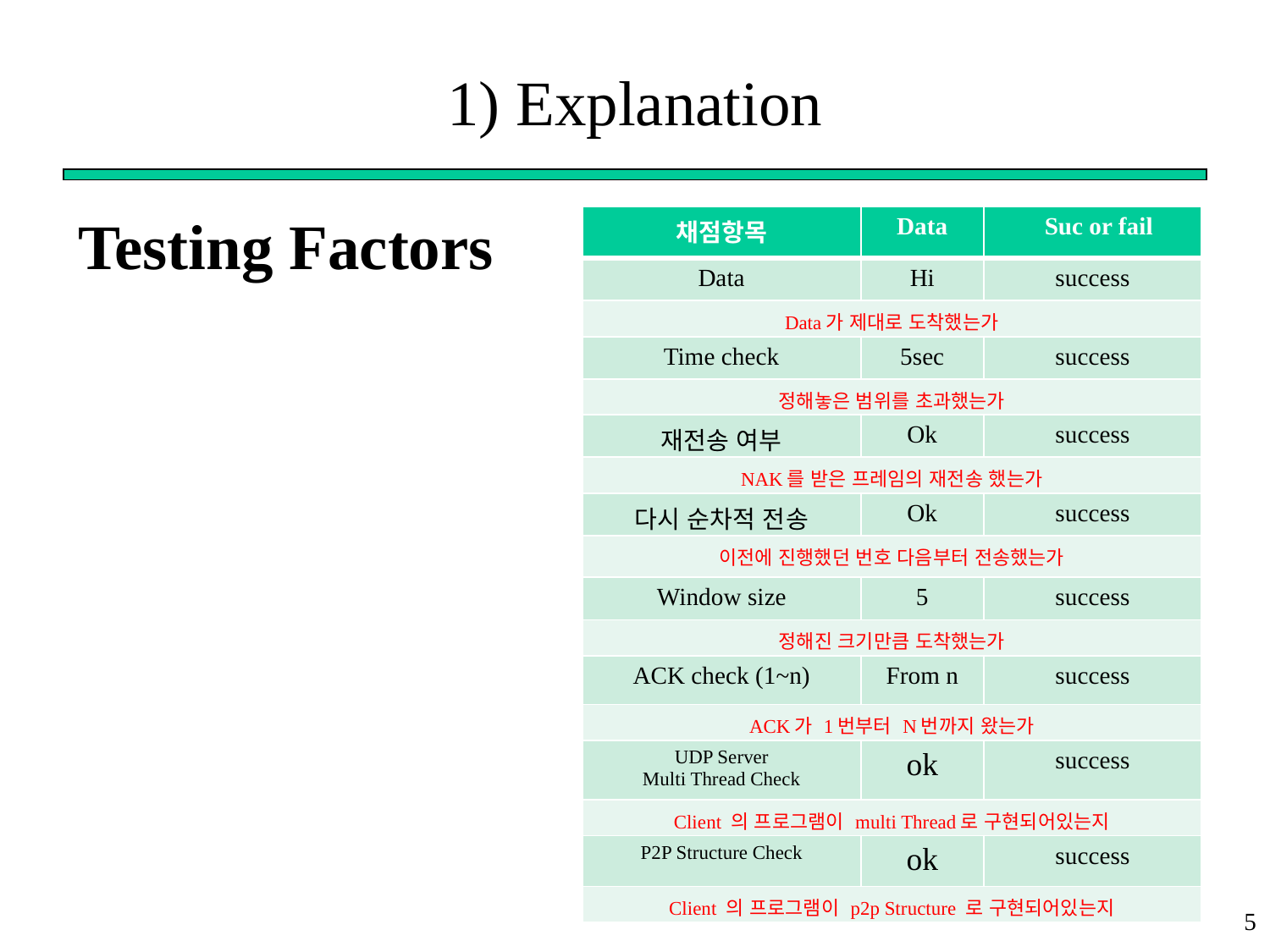

# 1) Explanation
Testing Factors
| 채점항목 | Data | Suc or fail |
| --- | --- | --- |
| Data | Hi | success |
| Data가 제대로 도착했는가 |  |  |
| Time check | 5sec | success |
| 정해놓은 범위를 초과했는가 |  |  |
| 재전송 여부 | Ok | success |
| NAK를 받은 프레임의 재전송 했는가 |  |  |
| 다시 순차적 전송 | Ok | success |
| 이전에 진행했던 번호 다음부터 전송했는가 |  |  |
| Window size | 5 | success |
| 정해진 크기만큼 도착했는가 |  |  |
| ACK check (1~n) | From n | success |
| ACK가 1번부터 N번까지 왔는가 |  |  |
| UDP Server Multi Thread Check | ok | success |
| Client 의 프로그램이 multi Thread로 구현되어있는지 |  |  |
| P2P Structure Check | ok | success |
| Client 의 프로그램이 p2p Structure 로 구현되어있는지 |  |  |

5